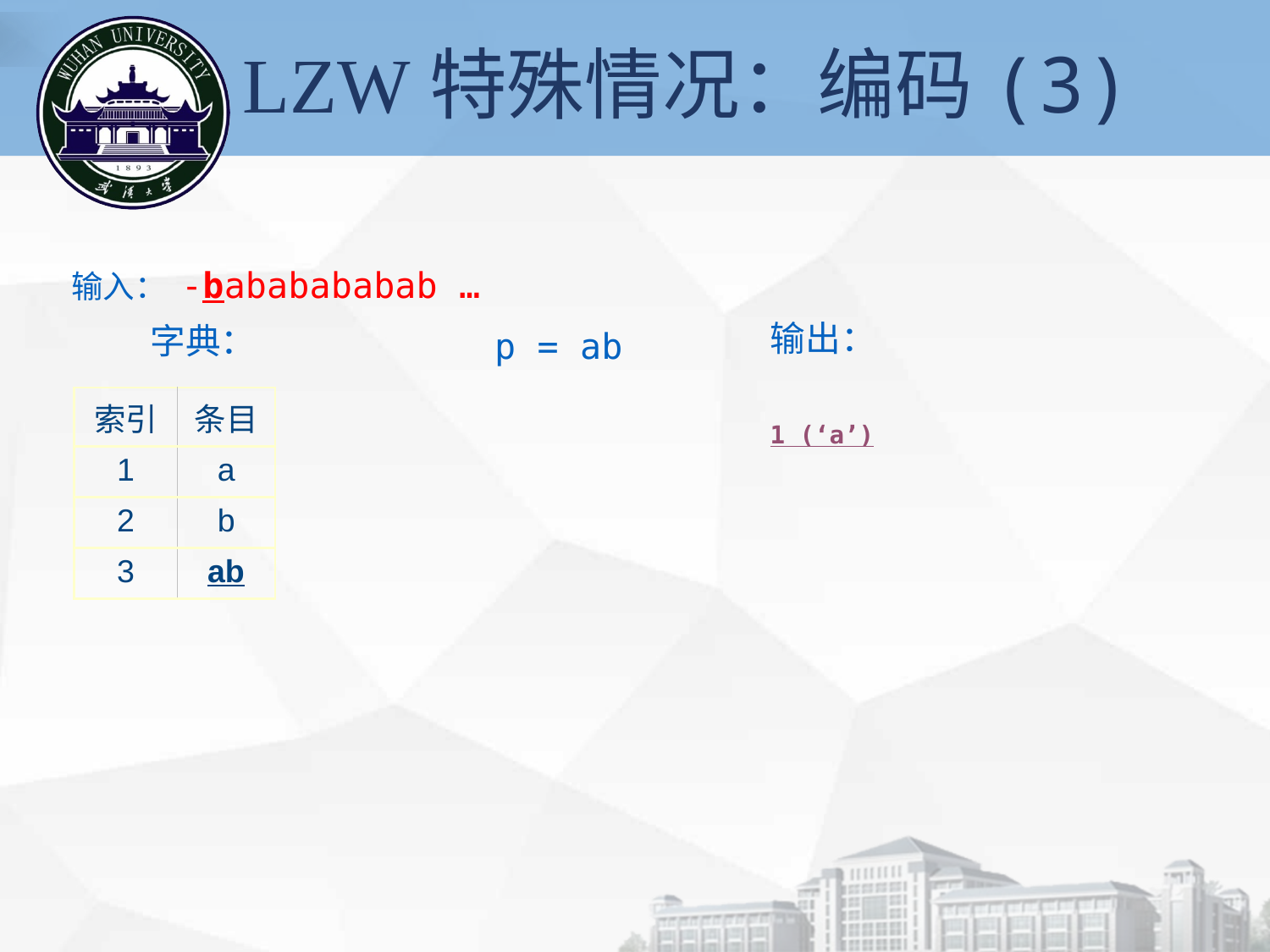

# LZW特殊情况：编码(3)
输入： -bababababab …
输出：

1 (‘a’)

字典：
p = ab
| 索引 | 条目 |
| --- | --- |
| 1 | a |
| 2 | b |
| 3 | ab |